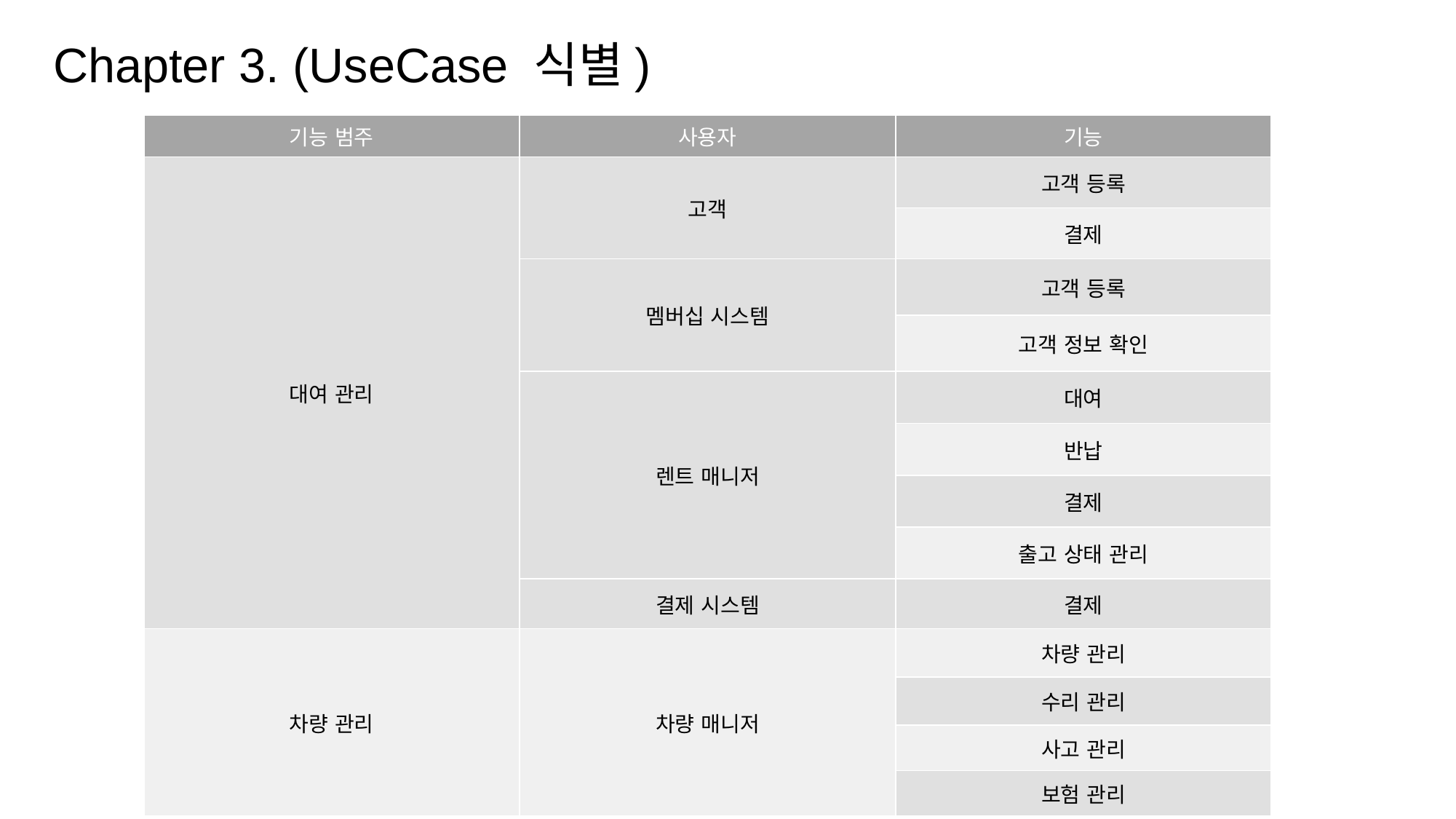

# Chapter 3. (UseCase 식별)
| 기능 범주 | 사용자 | 기능 |
| --- | --- | --- |
| 대여 관리 | 고객 | 고객 등록 |
|  |  | 결제 |
|  | 멤버십 시스템 | 고객 등록 |
|  |  | 고객 정보 확인 |
|  | 렌트 매니저 | 대여 |
|  |  | 반납 |
|  |  | 결제 |
|  |  | 출고 상태 관리 |
|  | 결제 시스템 | 결제 |
| 차량 관리 | 차량 매니저 | 차량 관리 |
|  |  | 수리 관리 |
|  |  | 사고 관리 |
|  |  | 보험 관리 |